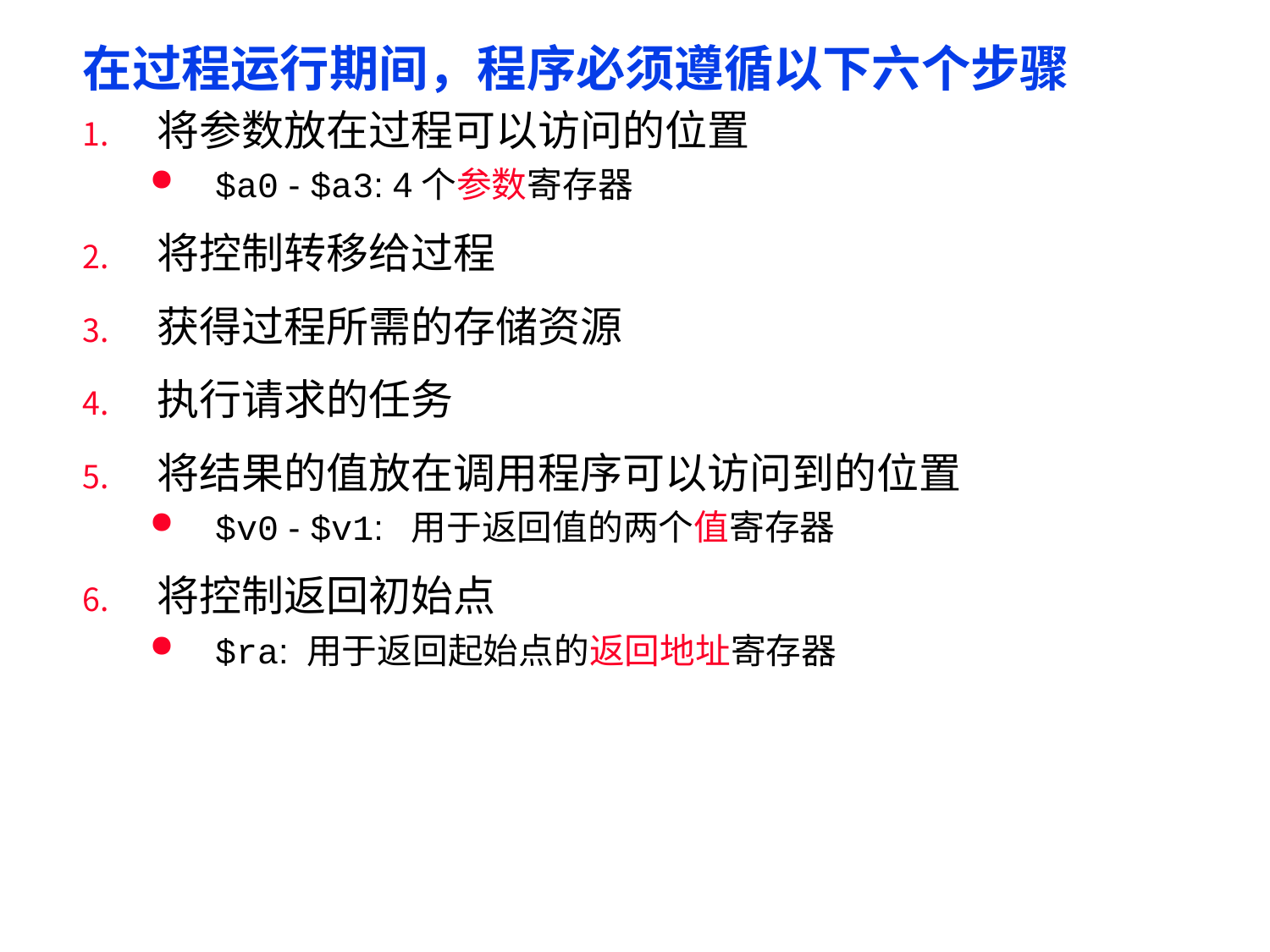

# 在过程运行期间，程序必须遵循以下六个步骤
将参数放在过程可以访问的位置
$a0 - $a3: 4个参数寄存器
将控制转移给过程
获得过程所需的存储资源
执行请求的任务
将结果的值放在调用程序可以访问到的位置
$v0 - $v1:  用于返回值的两个值寄存器
将控制返回初始点
$ra: 用于返回起始点的返回地址寄存器